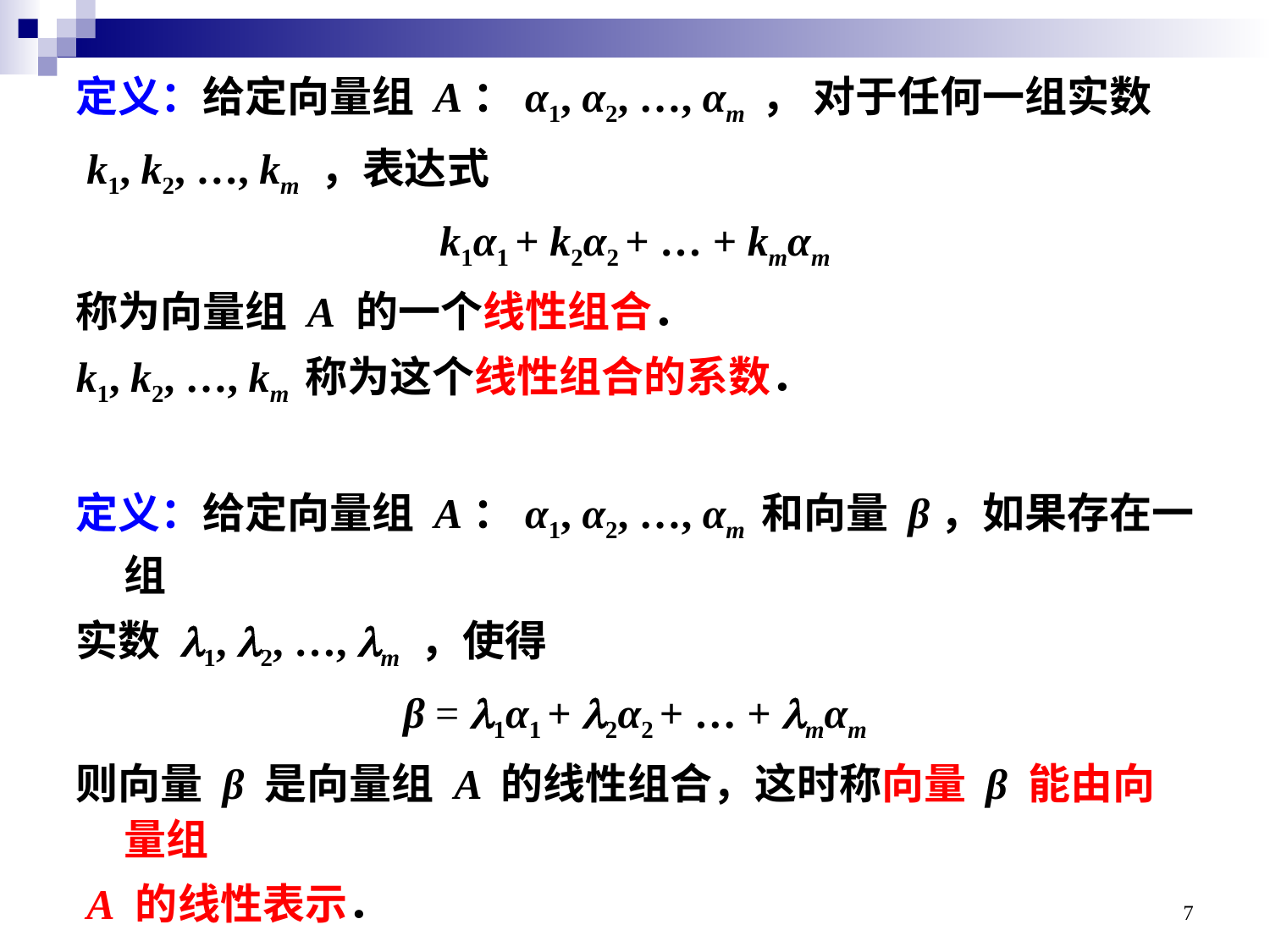

定义：给定向量组 A：α1, α2, …, αm ， 对于任何一组实数
 k1, k2, …, km ，表达式
k1α1 + k2α2 + … + kmαm
称为向量组 A 的一个线性组合．
k1, k2, …, km 称为这个线性组合的系数．

定义：给定向量组 A：α1, α2, …, αm 和向量 β，如果存在一组
实数 λ1, λ2, …, λm ，使得
β = λ1α1 + λ2α2 + … + λmαm
则向量 β 是向量组 A 的线性组合，这时称向量 β 能由向量组
 A 的线性表示．
7